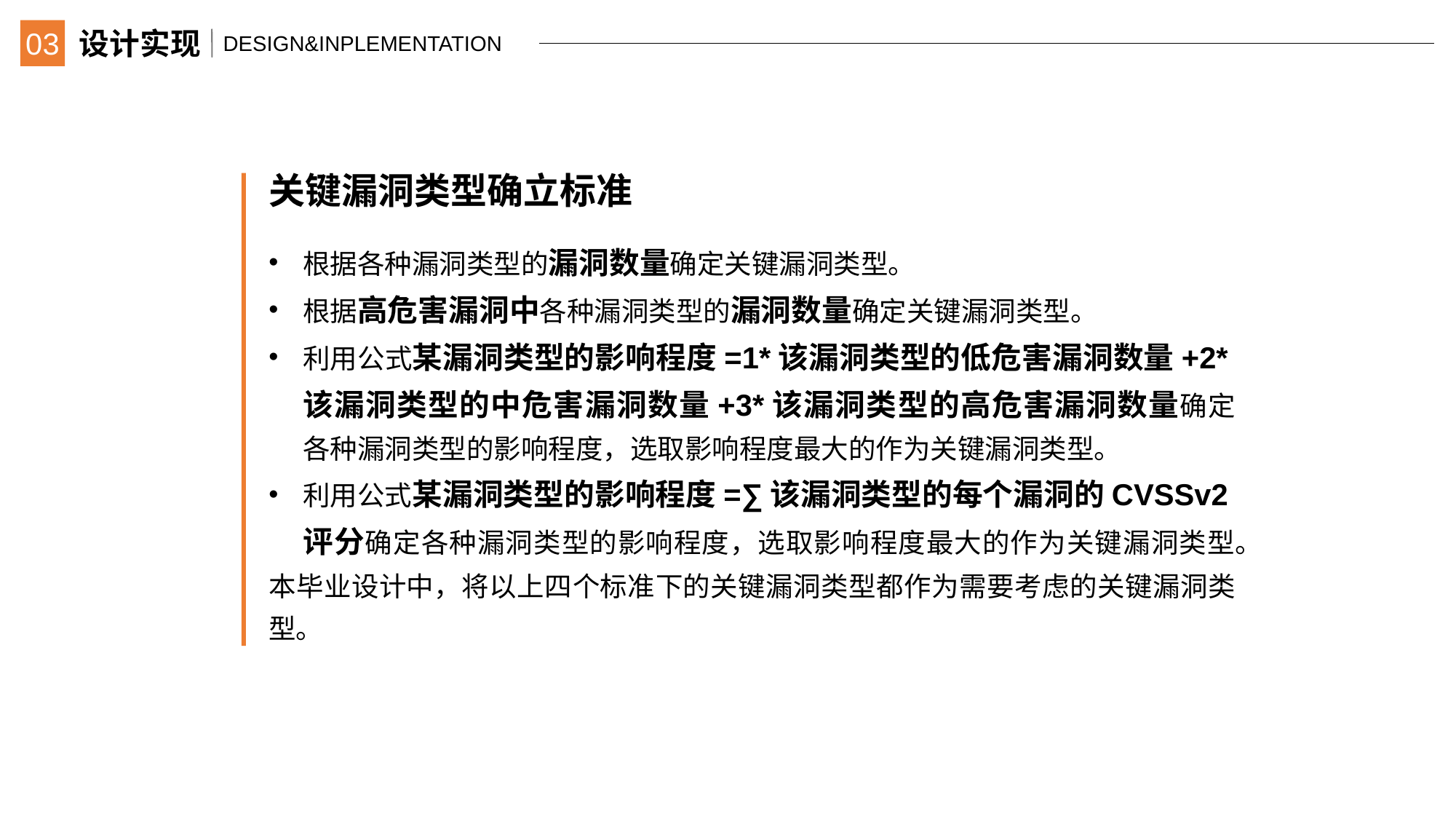

03
设计实现

DESIGN&INPLEMENTATION
关键漏洞类型确立标准

根据各种漏洞类型的漏洞数量确定关键漏洞类型。
根据高危害漏洞中各种漏洞类型的漏洞数量确定关键漏洞类型。
利用公式某漏洞类型的影响程度=1*该漏洞类型的低危害漏洞数量+2*该漏洞类型的中危害漏洞数量+3*该漏洞类型的高危害漏洞数量确定各种漏洞类型的影响程度，选取影响程度最大的作为关键漏洞类型。
利用公式某漏洞类型的影响程度=∑该漏洞类型的每个漏洞的CVSSv2评分确定各种漏洞类型的影响程度，选取影响程度最大的作为关键漏洞类型。
本毕业设计中，将以上四个标准下的关键漏洞类型都作为需要考虑的关键漏洞类型。